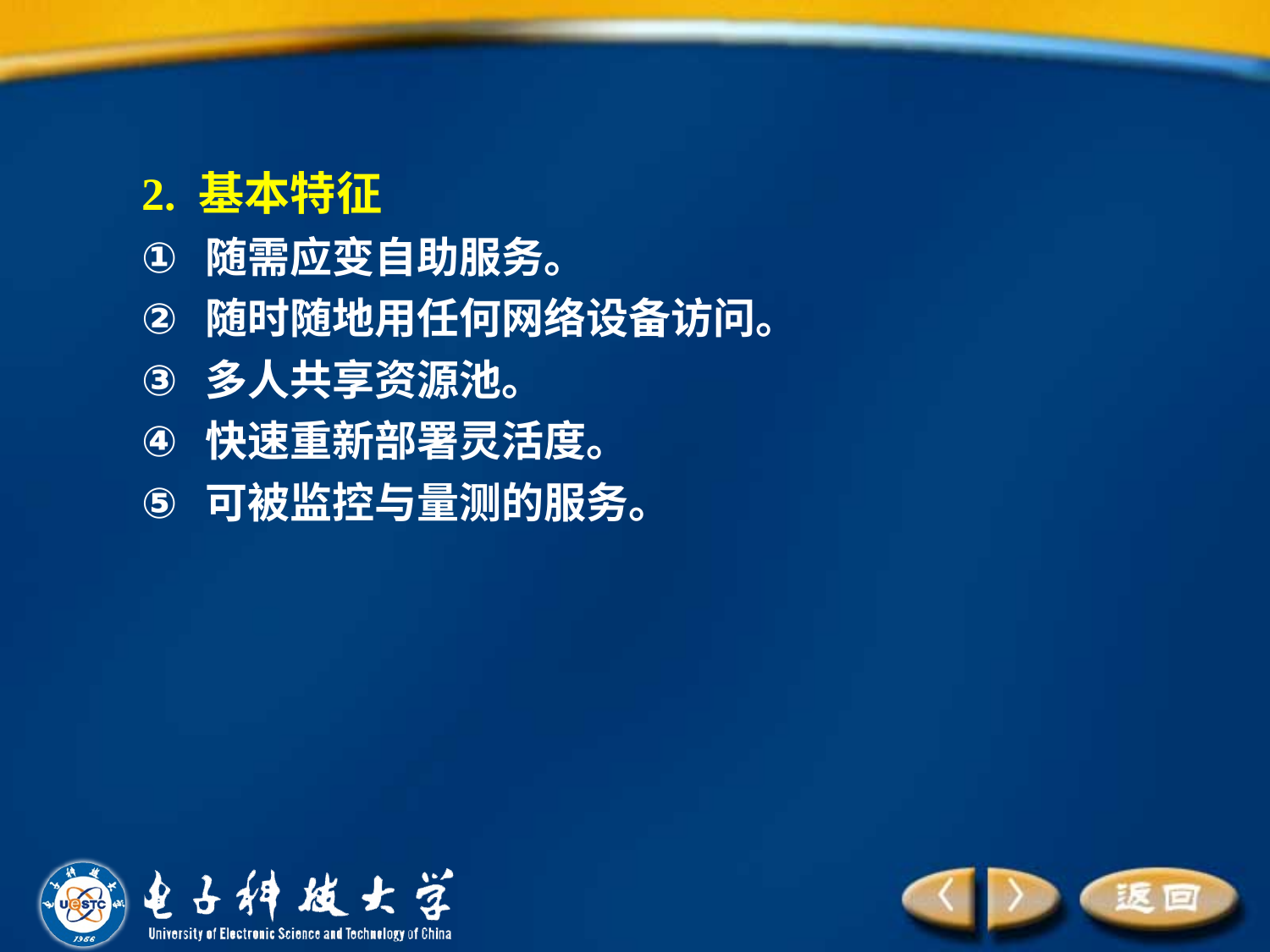

2. 基本特征
随需应变自助服务。
随时随地用任何网络设备访问。
多人共享资源池。
快速重新部署灵活度。
可被监控与量测的服务。